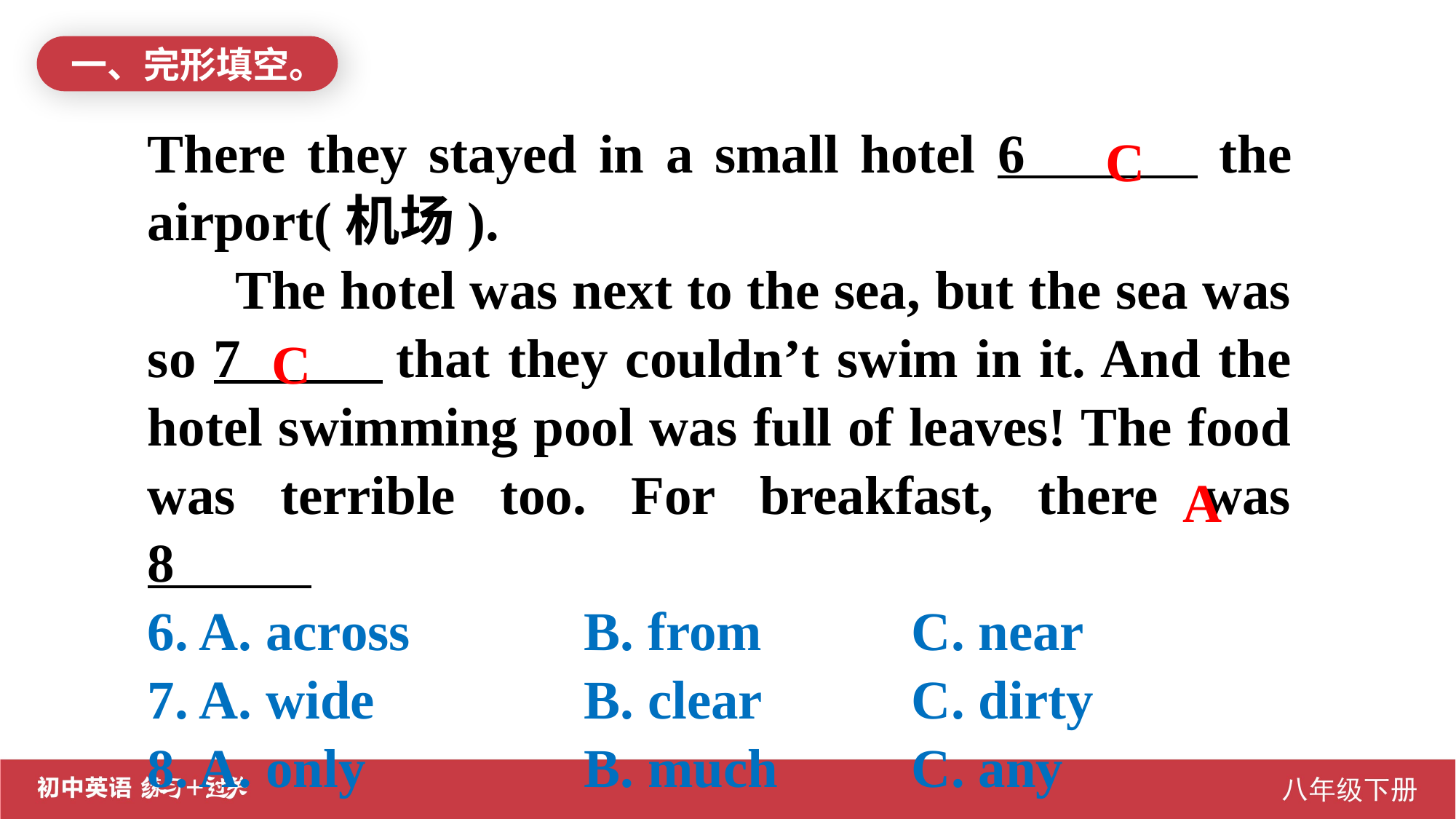

一、完形填空。
C
There they stayed in a small hotel 6         the airport(机场).
      The hotel was next to the sea, but the sea was so 7        .that they couldn’t swim in it. And the hotel swimming pool was full of leaves! The food was terrible too. For breakfast, there was 8          .
6. A. across		B. from		C. near
7. A. wide		B. clear		C. dirty
8. A. only		B. much		C. any
C
A